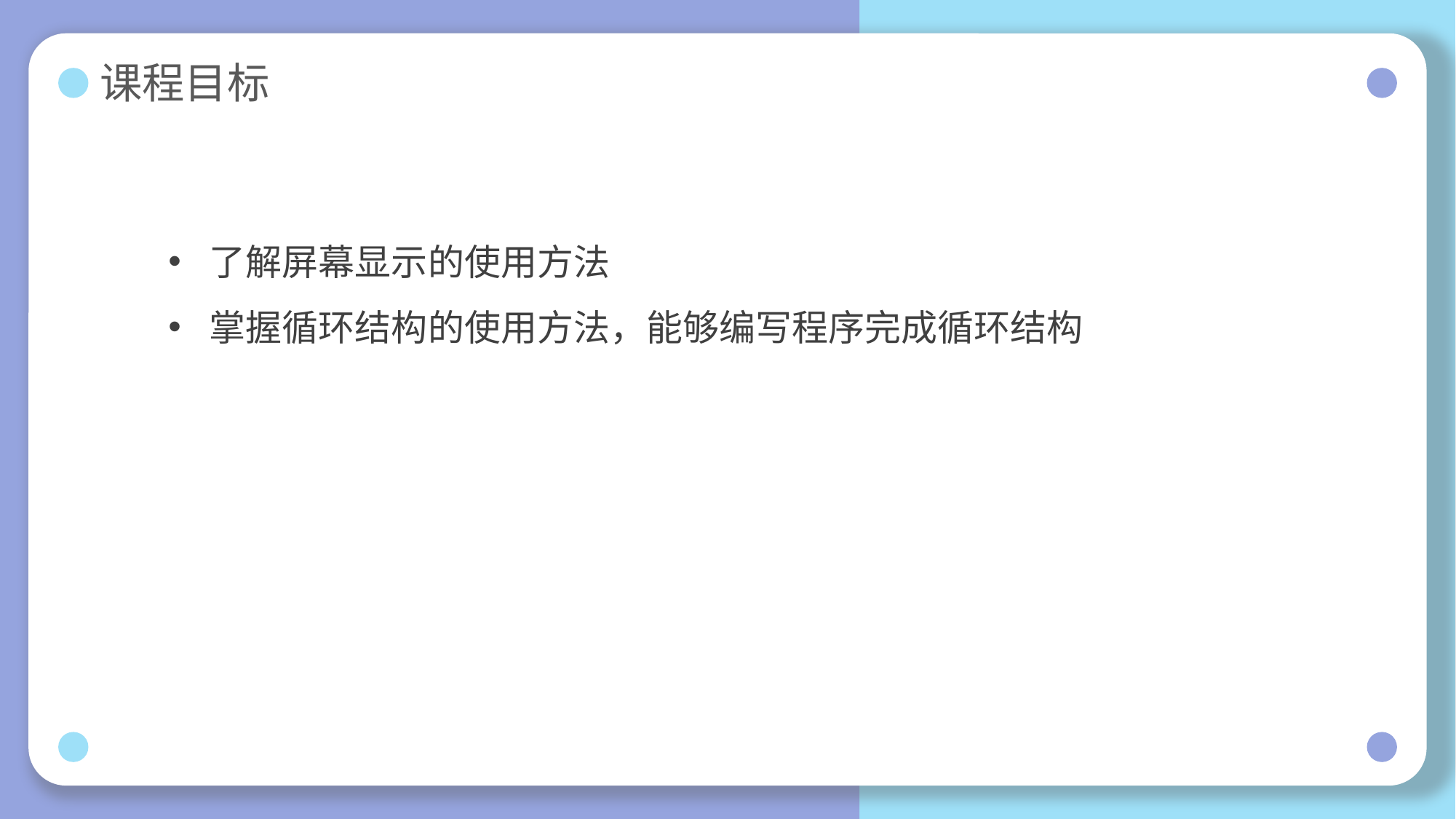

# 课程目标
了解屏幕显示的使用方法
掌握循环结构的使用方法，能够编写程序完成循环结构